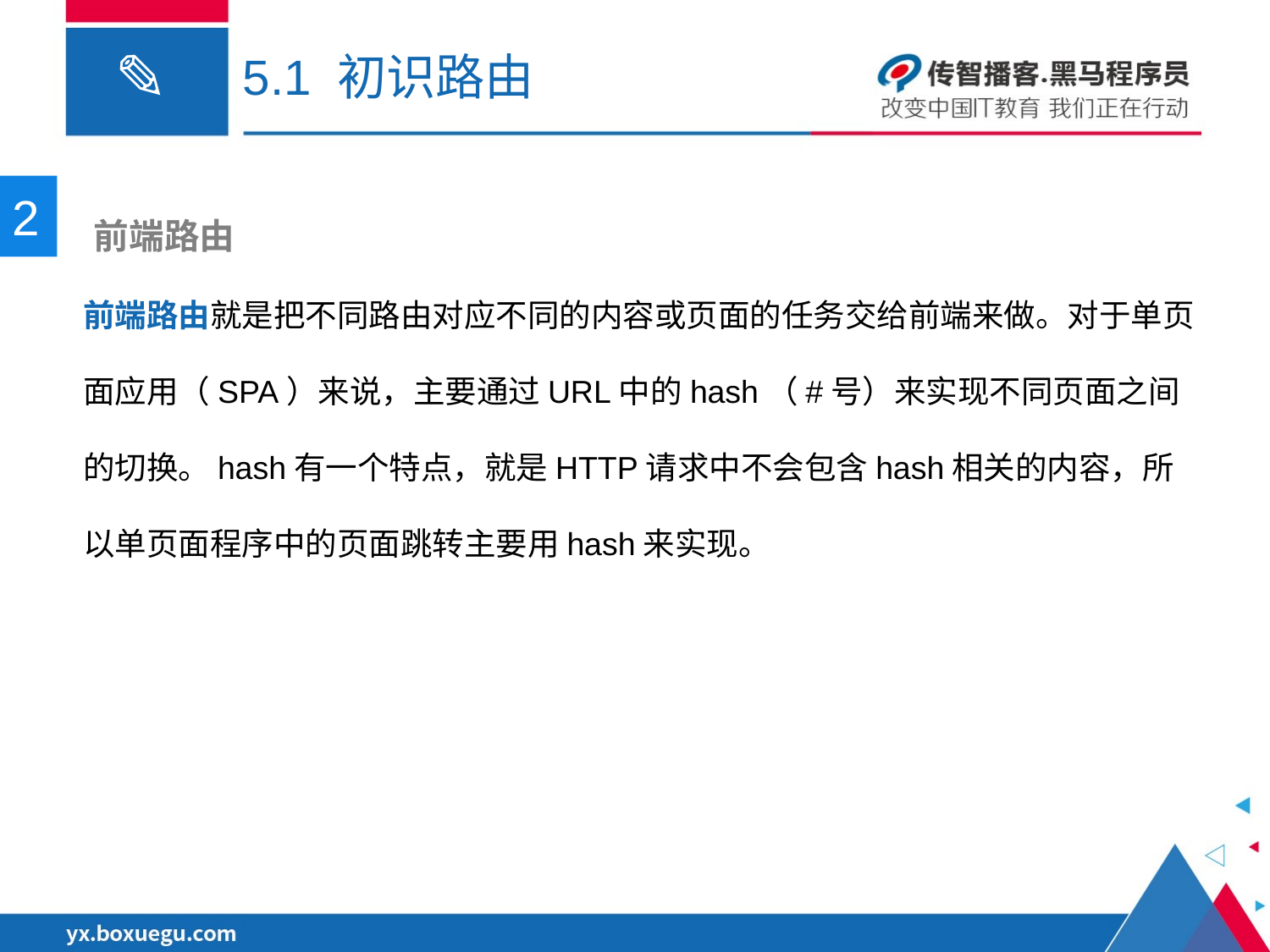

# 5.1 初识路由

2
  前端路由
前端路由就是把不同路由对应不同的内容或页面的任务交给前端来做。对于单页面应用（SPA）来说，主要通过URL中的hash（#号）来实现不同页面之间的切换。hash有一个特点，就是HTTP请求中不会包含hash相关的内容，所以单页面程序中的页面跳转主要用hash来实现。